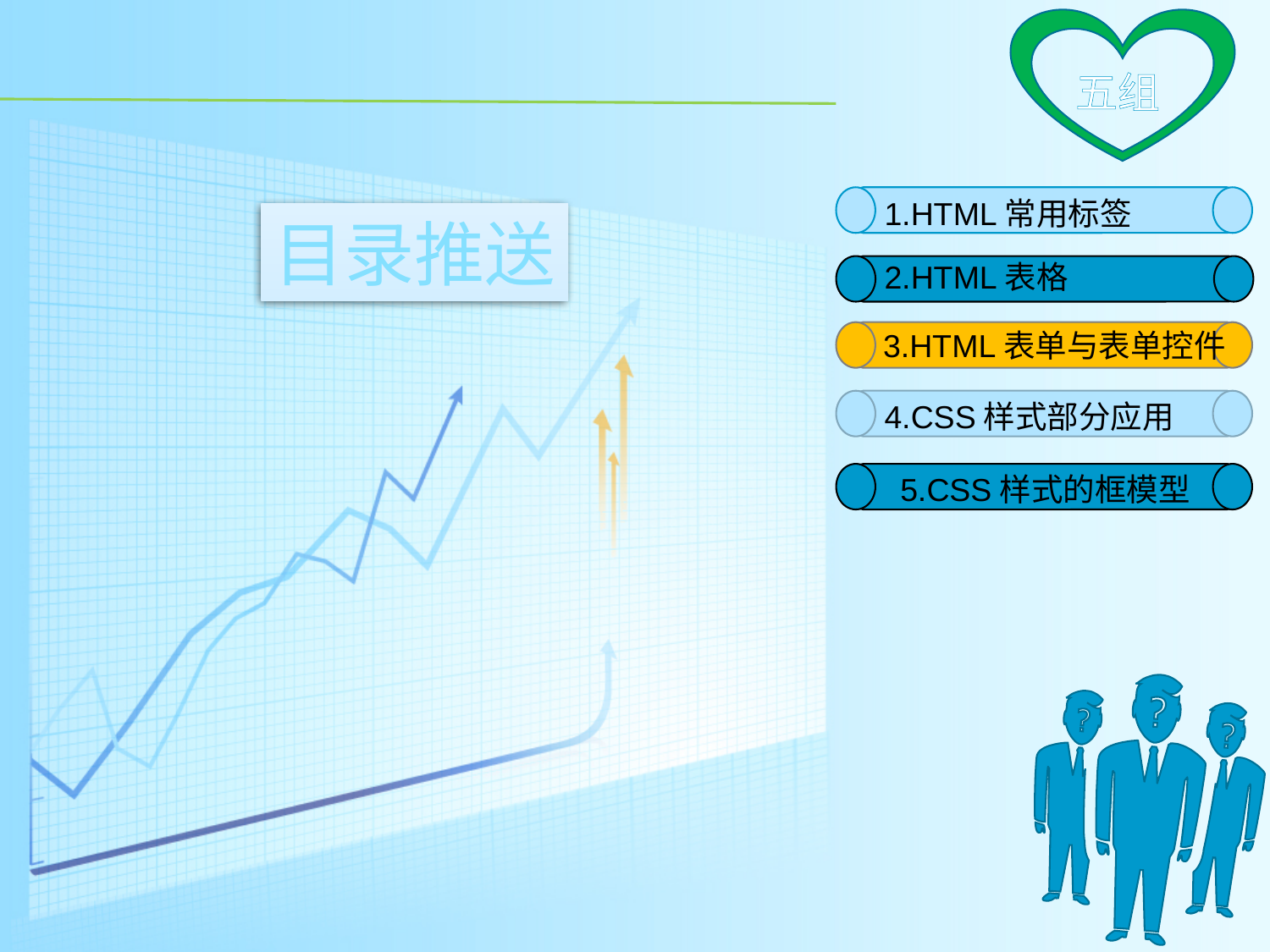

五组

1.HTML常用标签
目录推送
2.HTML表格

3.HTML表单与表单控件

4.CSS样式部分应用

5.CSS样式的框模型